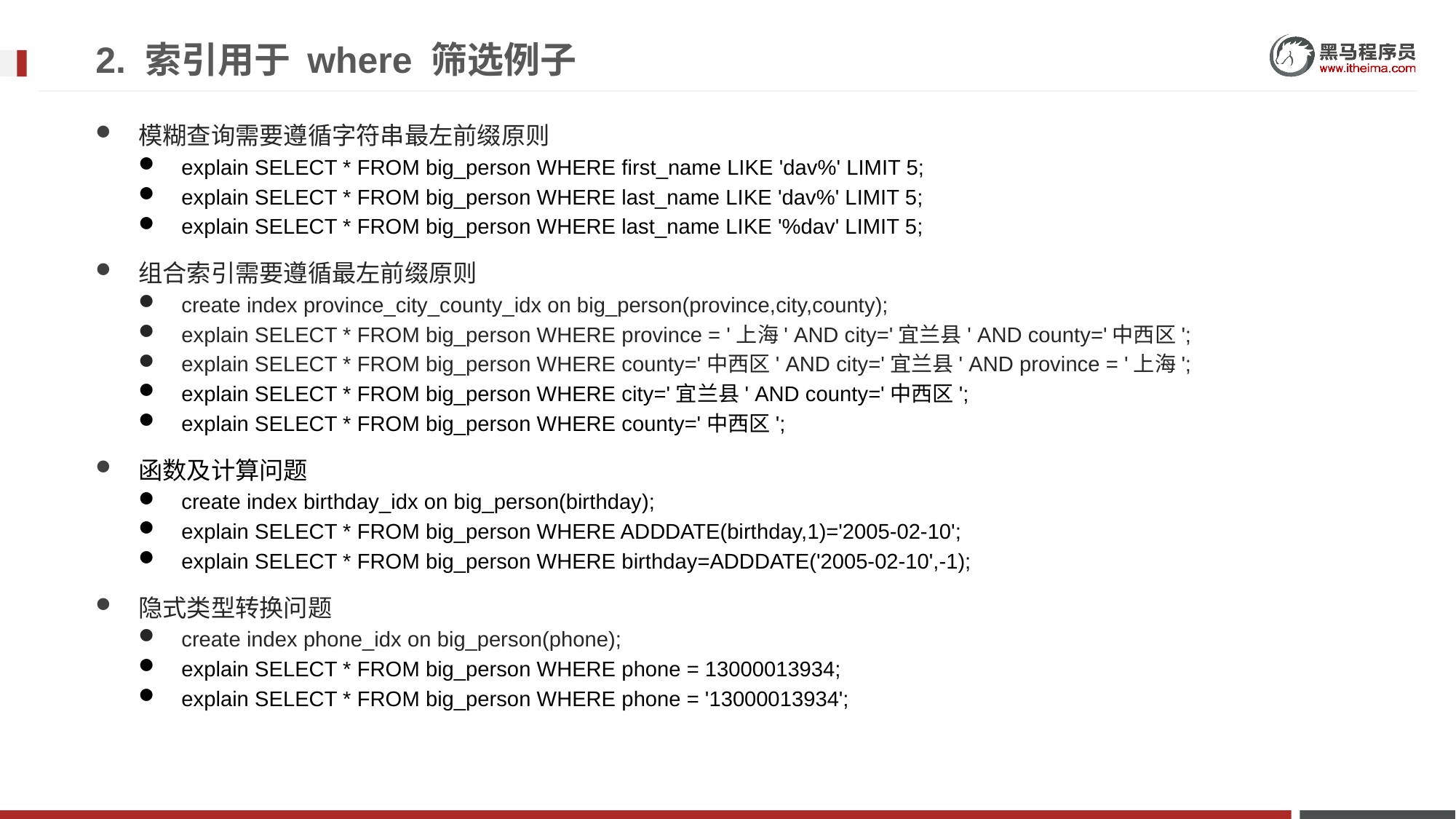

# 2. 索引用于 where 筛选例子
模糊查询需要遵循字符串最左前缀原则
explain SELECT * FROM big_person WHERE first_name LIKE 'dav%' LIMIT 5;
explain SELECT * FROM big_person WHERE last_name LIKE 'dav%' LIMIT 5;
explain SELECT * FROM big_person WHERE last_name LIKE '%dav' LIMIT 5;
组合索引需要遵循最左前缀原则
create index province_city_county_idx on big_person(province,city,county);
explain SELECT * FROM big_person WHERE province = '上海' AND city='宜兰县' AND county='中西区';
explain SELECT * FROM big_person WHERE county='中西区' AND city='宜兰县' AND province = '上海';
explain SELECT * FROM big_person WHERE city='宜兰县' AND county='中西区';
explain SELECT * FROM big_person WHERE county='中西区';
函数及计算问题
create index birthday_idx on big_person(birthday);
explain SELECT * FROM big_person WHERE ADDDATE(birthday,1)='2005-02-10';
explain SELECT * FROM big_person WHERE birthday=ADDDATE('2005-02-10',-1);
隐式类型转换问题
create index phone_idx on big_person(phone);
explain SELECT * FROM big_person WHERE phone = 13000013934;
explain SELECT * FROM big_person WHERE phone = '13000013934';